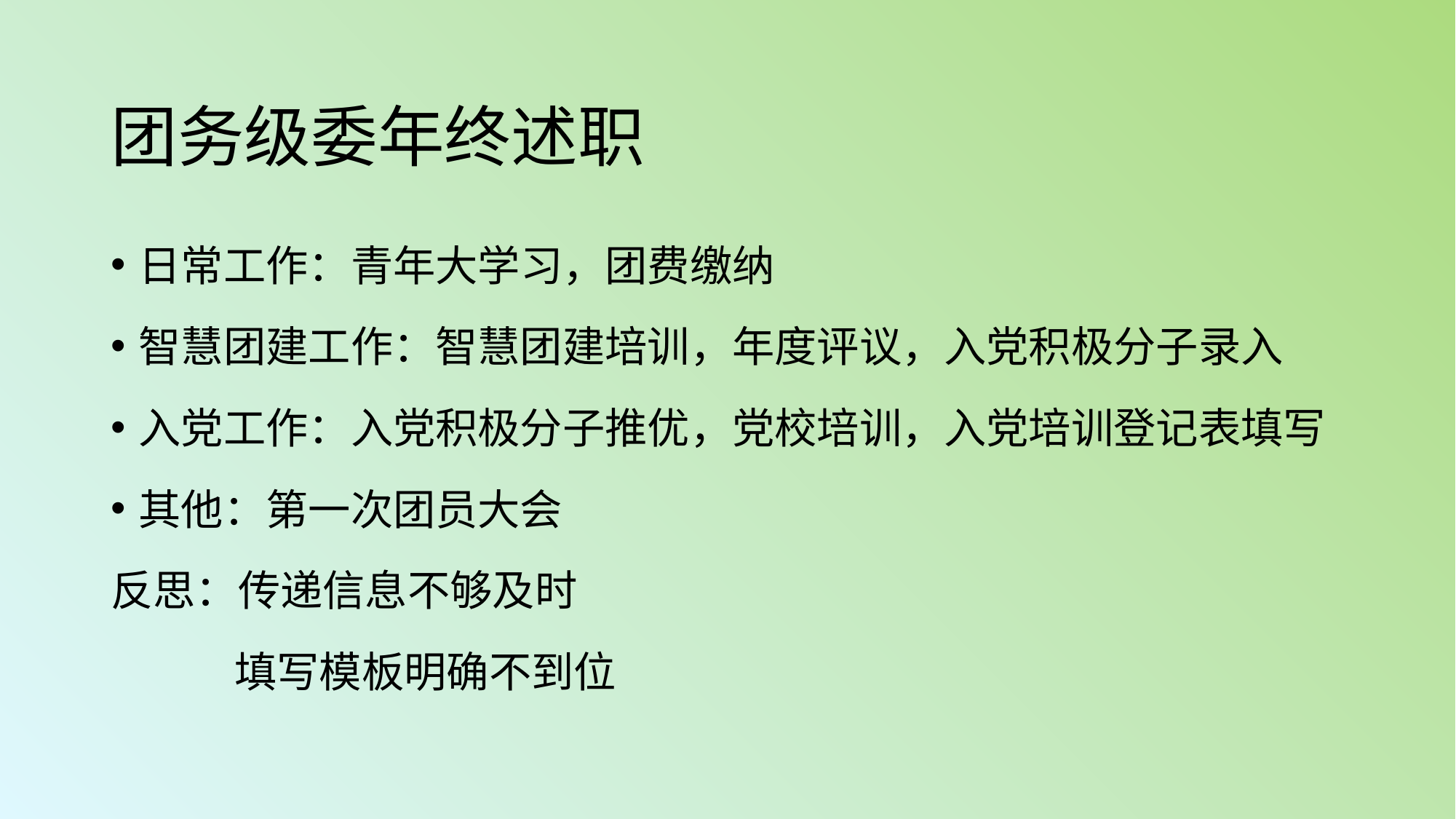

# 团务级委年终述职
日常工作：青年大学习，团费缴纳
智慧团建工作：智慧团建培训，年度评议，入党积极分子录入
入党工作：入党积极分子推优，党校培训，入党培训登记表填写
其他：第一次团员大会
反思：传递信息不够及时
            填写模板明确不到位